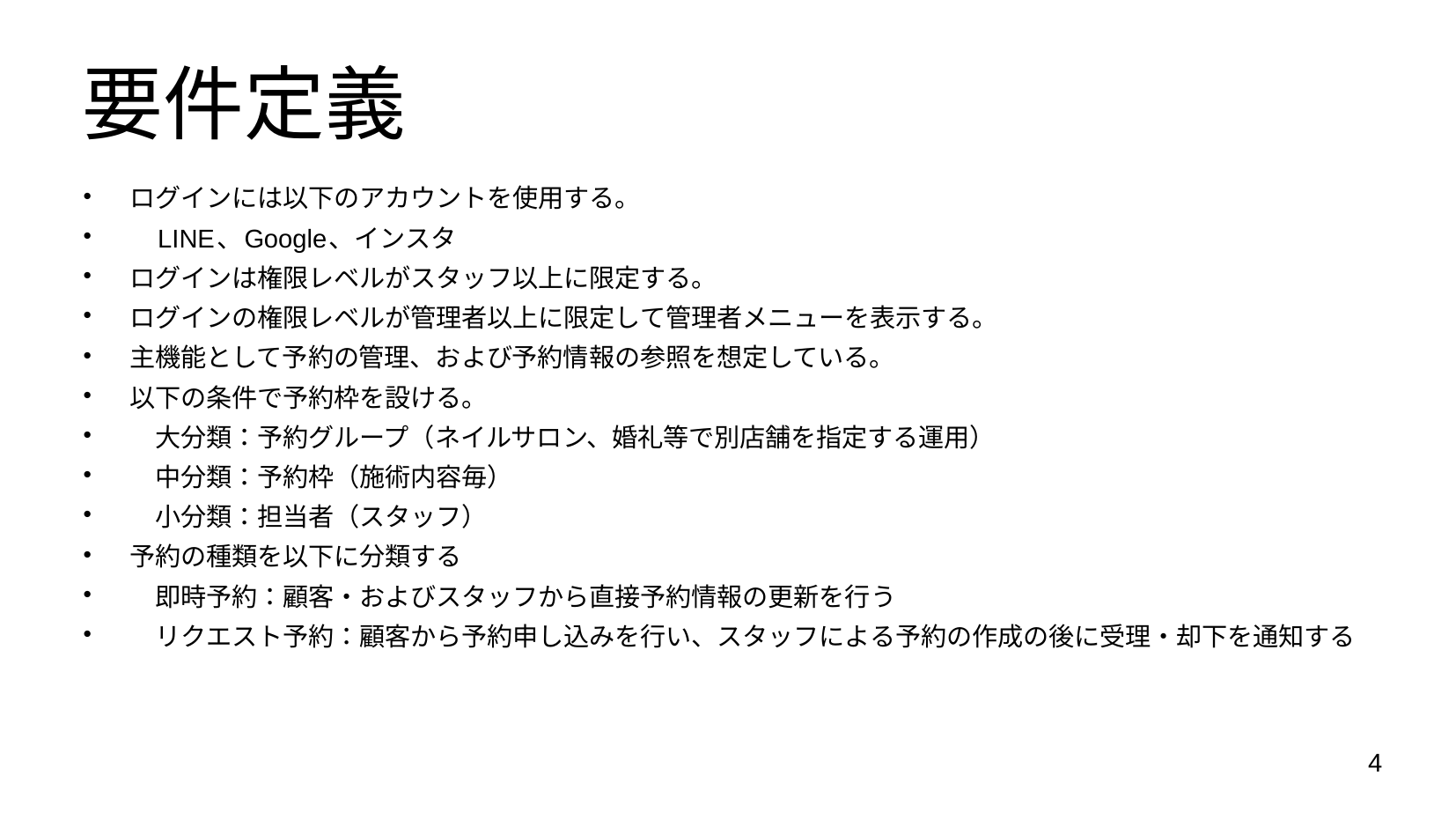

# 要件定義
ログインには以下のアカウントを使用する。
　LINE、Google、インスタ
ログインは権限レベルがスタッフ以上に限定する。
ログインの権限レベルが管理者以上に限定して管理者メニューを表示する。
主機能として予約の管理、および予約情報の参照を想定している。
以下の条件で予約枠を設ける。
　大分類：予約グループ（ネイルサロン、婚礼等で別店舗を指定する運用）
　中分類：予約枠（施術内容毎）
　小分類：担当者（スタッフ）
予約の種類を以下に分類する
　即時予約：顧客・およびスタッフから直接予約情報の更新を行う
　リクエスト予約：顧客から予約申し込みを行い、スタッフによる予約の作成の後に受理・却下を通知する
4